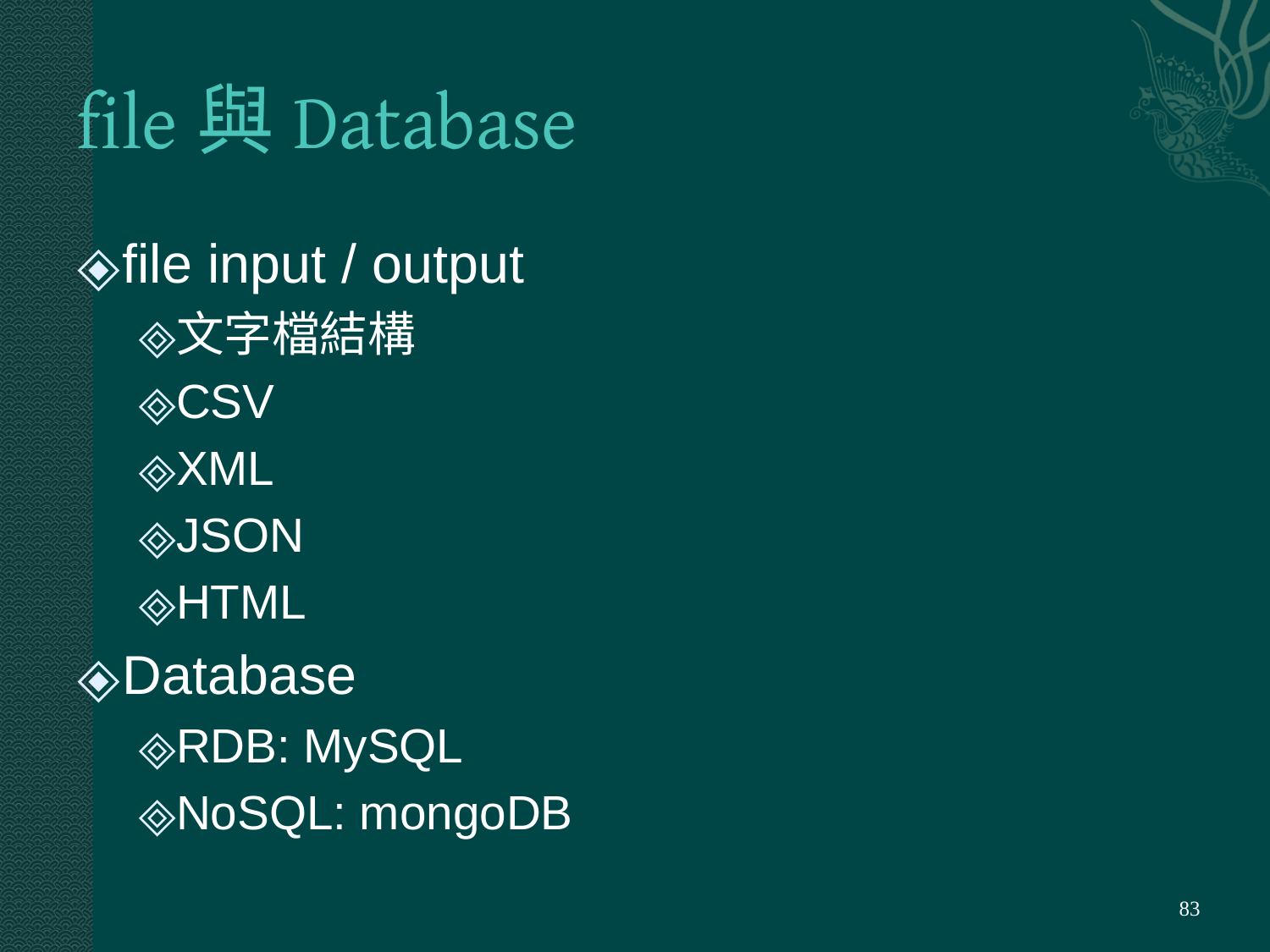

# file與Database
file input / output
文字檔結構
CSV
XML
JSON
HTML
Database
RDB: MySQL
NoSQL: mongoDB

83